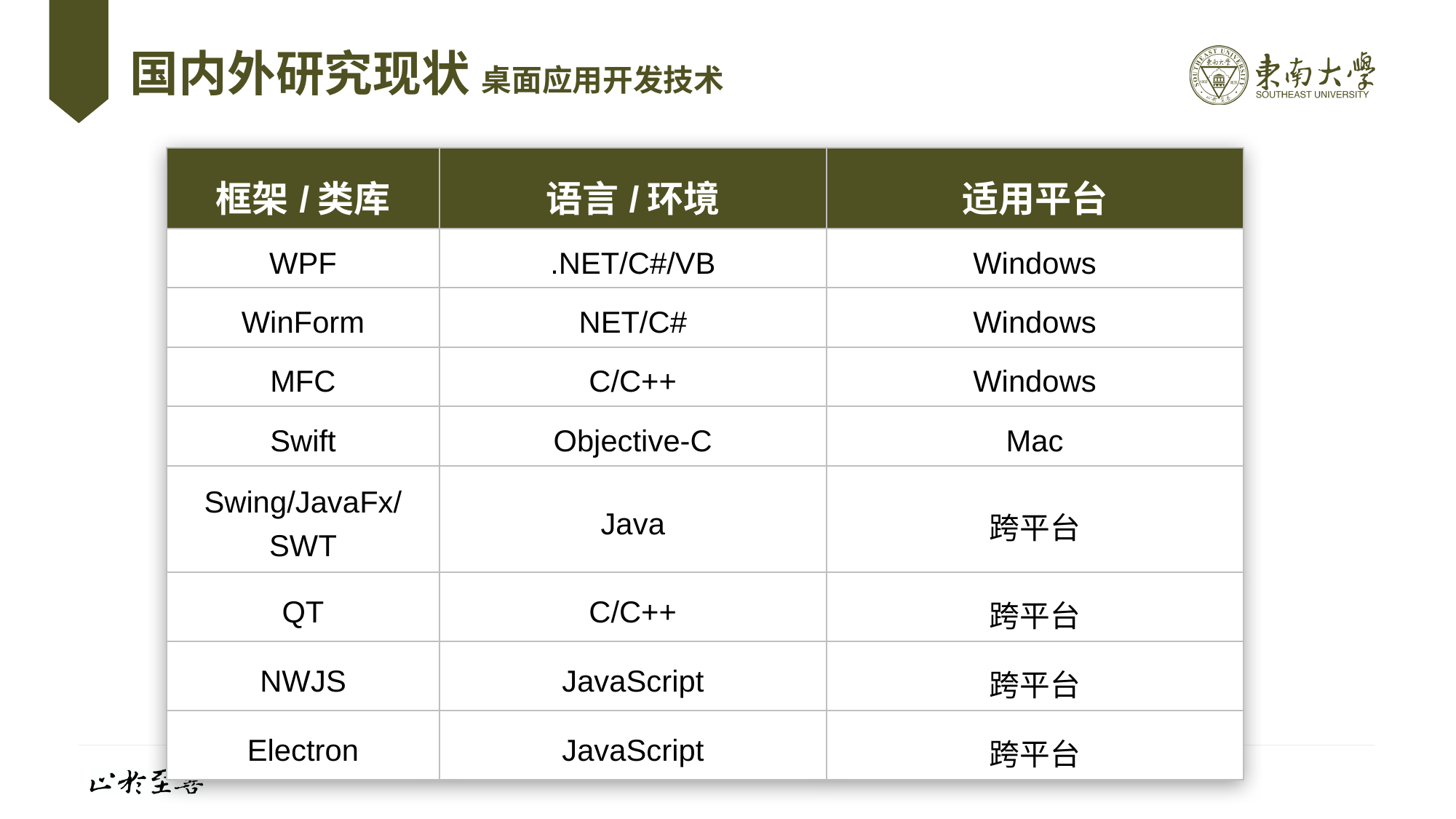

# 国内外研究现状 桌面应用开发技术

| 框架/类库 | 语言/环境 | 适用平台 |
| --- | --- | --- |
| WPF | .NET/C#/VB | Windows |
| WinForm | NET/C# | Windows |
| MFC | C/C++ | Windows |
| Swift | Objective-C | Mac |
| Swing/JavaFx/SWT | Java | 跨平台 |
| QT | C/C++ | 跨平台 |
| NWJS | JavaScript | 跨平台 |
| Electron | JavaScript | 跨平台 |
8